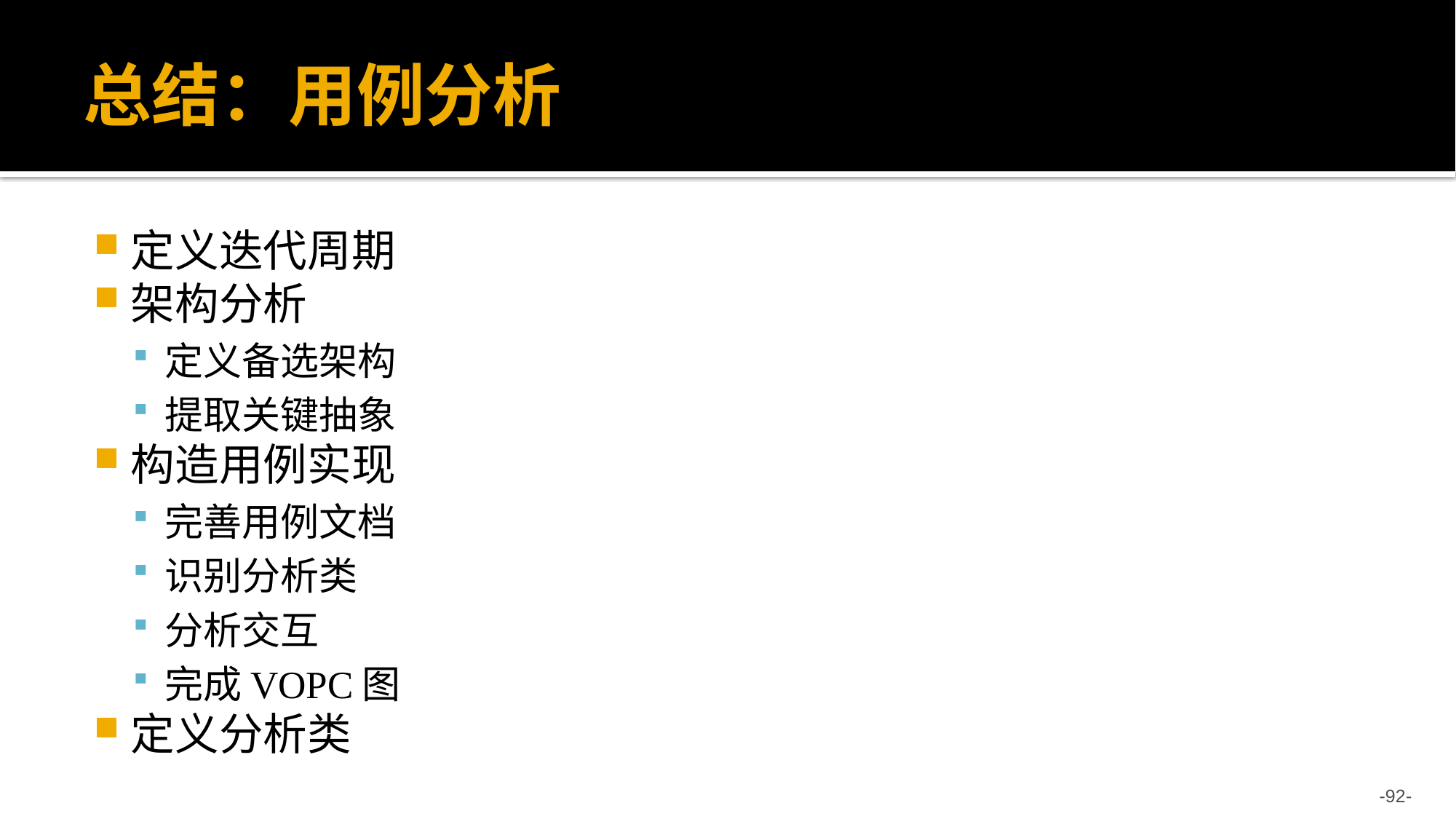

# 总结：用例分析
定义迭代周期
架构分析
定义备选架构
提取关键抽象
构造用例实现
完善用例文档
识别分析类
分析交互
完成VOPC图
定义分析类
-92-